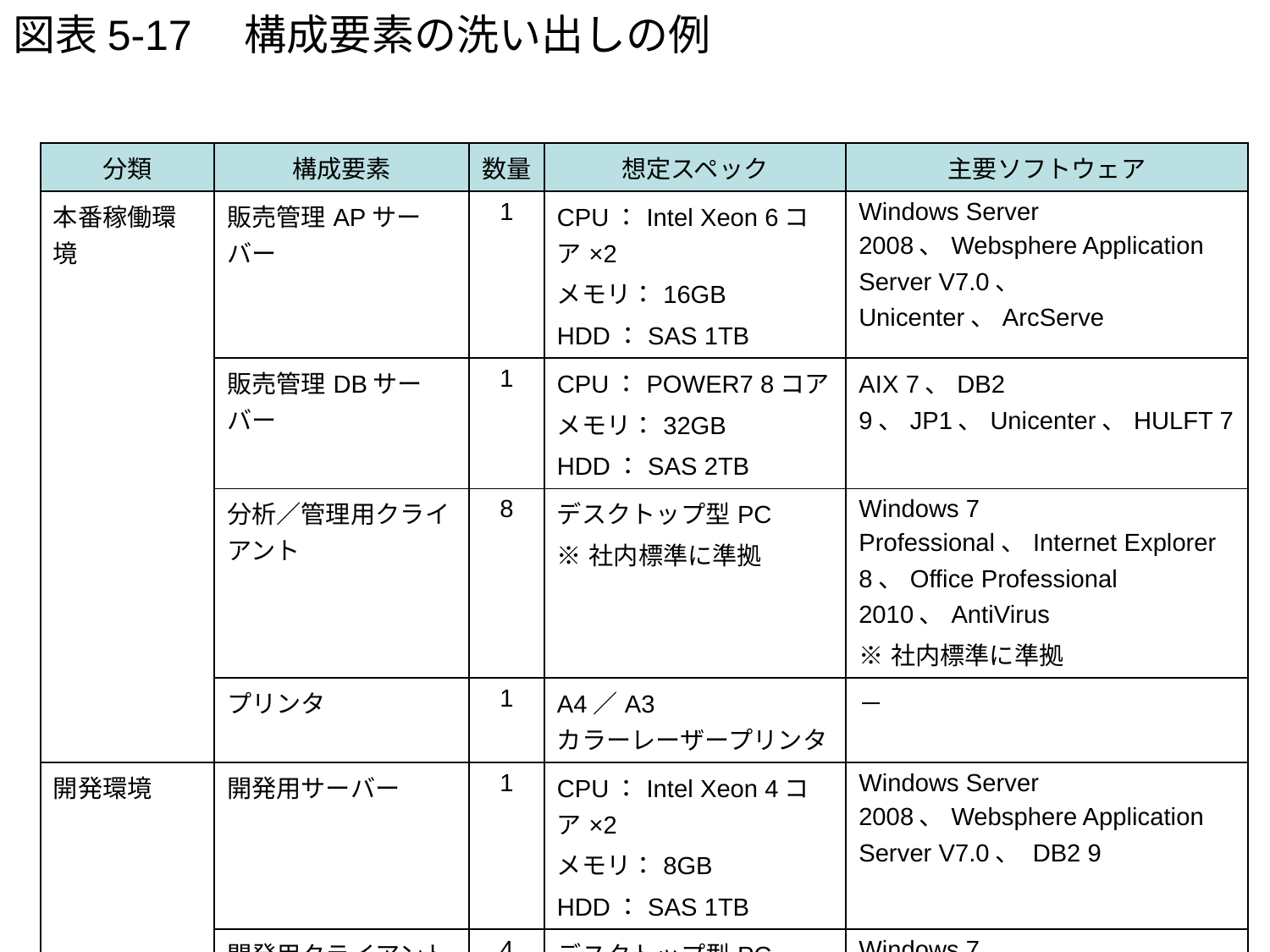

# 図表5-17　構成要素の洗い出しの例
| 分類 | 構成要素 | 数量 | 想定スペック | 主要ソフトウェア |
| --- | --- | --- | --- | --- |
| 本番稼働環境 | 販売管理APサーバー | 1 | CPU：Intel Xeon 6コア×2 メモリ：16GB HDD：SAS 1TB | Windows Server 2008、Websphere Application Server V7.0、 Unicenter、ArcServe |
|  | 販売管理DBサーバー | 1 | CPU：POWER7 8コア メモリ：32GB HDD：SAS 2TB | AIX 7、DB2 9、JP1、Unicenter、HULFT 7 |
|  | 分析／管理用クライアント | 8 | デスクトップ型PC ※社内標準に準拠 | Windows 7 Professional、Internet Explorer 8、Office Professional 2010、AntiVirus ※社内標準に準拠 |
|  | プリンタ | 1 | A4／A3 カラーレーザープリンタ | － |
| 開発環境 | 開発用サーバー | 1 | CPU：Intel Xeon 4コア×2 メモリ：8GB HDD：SAS 1TB | Windows Server 2008、Websphere Application Server V7.0、 DB2 9 |
|  | 開発用クライアント | 4 | デスクトップ型PC CPU：Intel Core i7 メモリ：4GB HDD：SATA 500GB | Windows 7 Professional、Internet Explorer 8、ER Studio、Office Professional 2010、Project 2010、LoadRunner、AntiVirus |